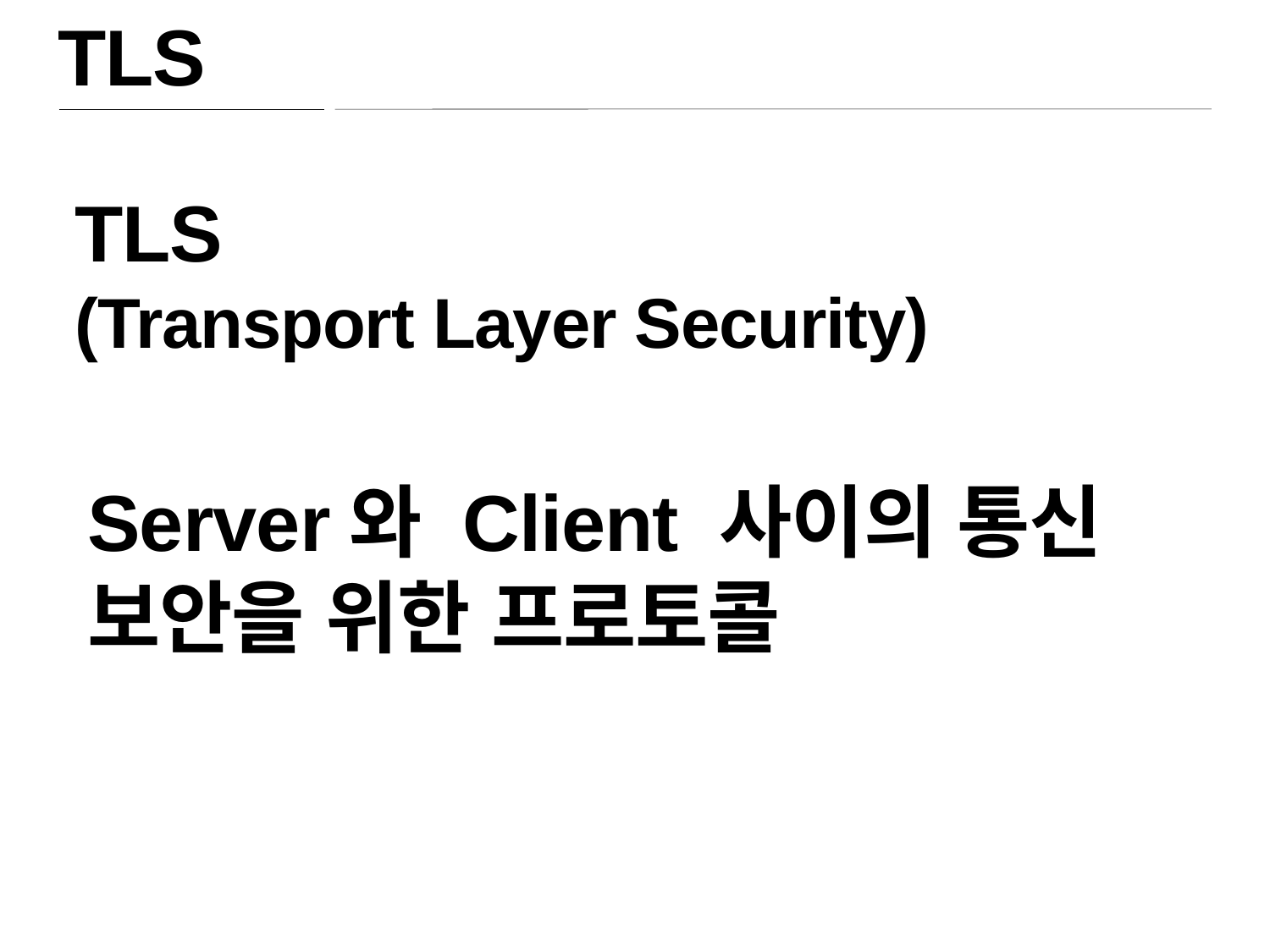

TLS
TLS
(Transport Layer Security)
Server와 Client 사이의 통신 보안을 위한 프로토콜